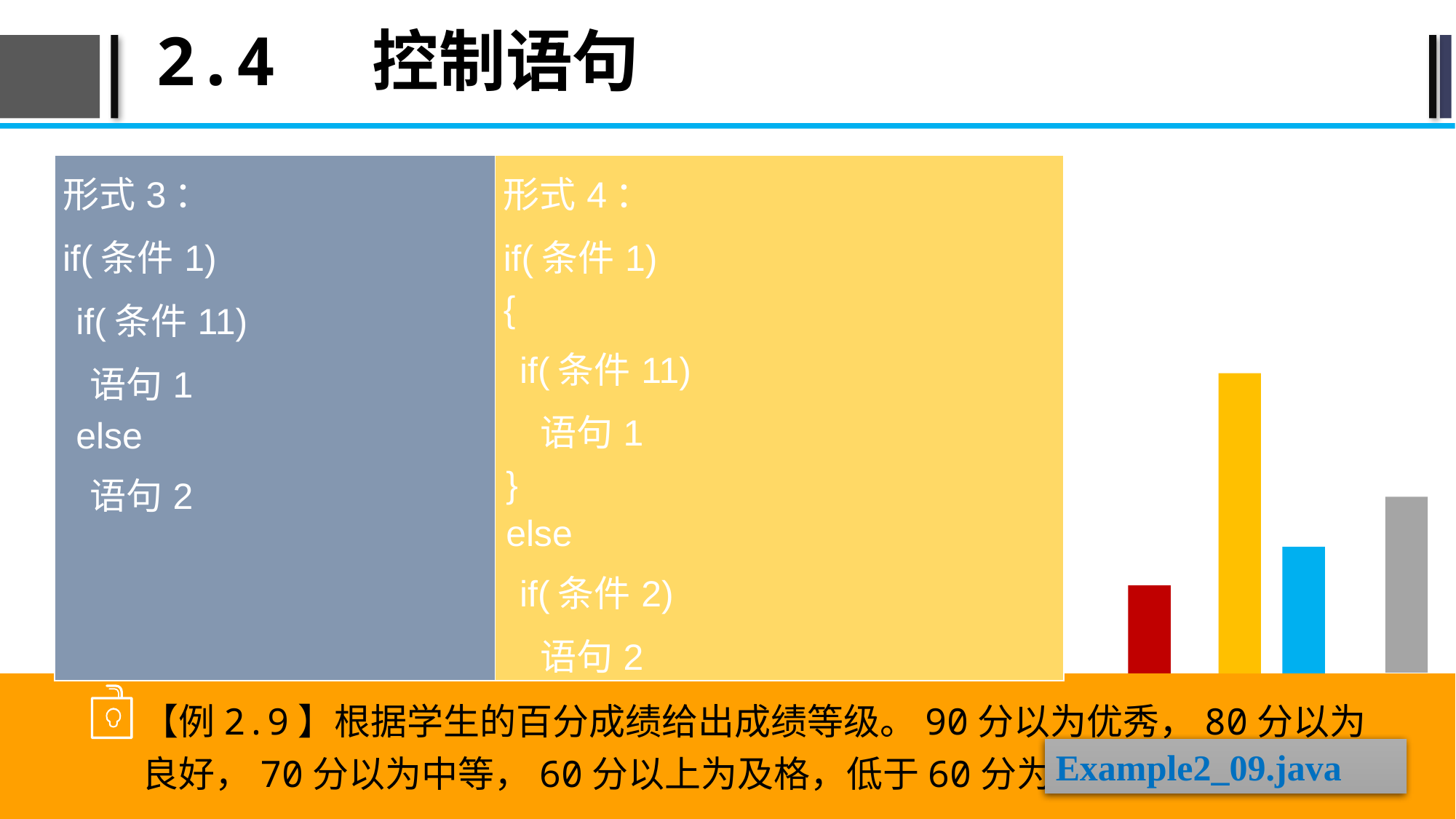

# 2.4  控制语句

| 形式3： if(条件1) if(条件11) 语句1 else 语句2 | 形式4： if(条件1) { if(条件11) 语句1 } else if(条件2) 语句2 |
| --- | --- |

【例2.9】根据学生的百分成绩给出成绩等级。90分以为优秀，80分以为良好，70分以为中等，60分以上为及格，低于60分为不及格。

Example2_09.java